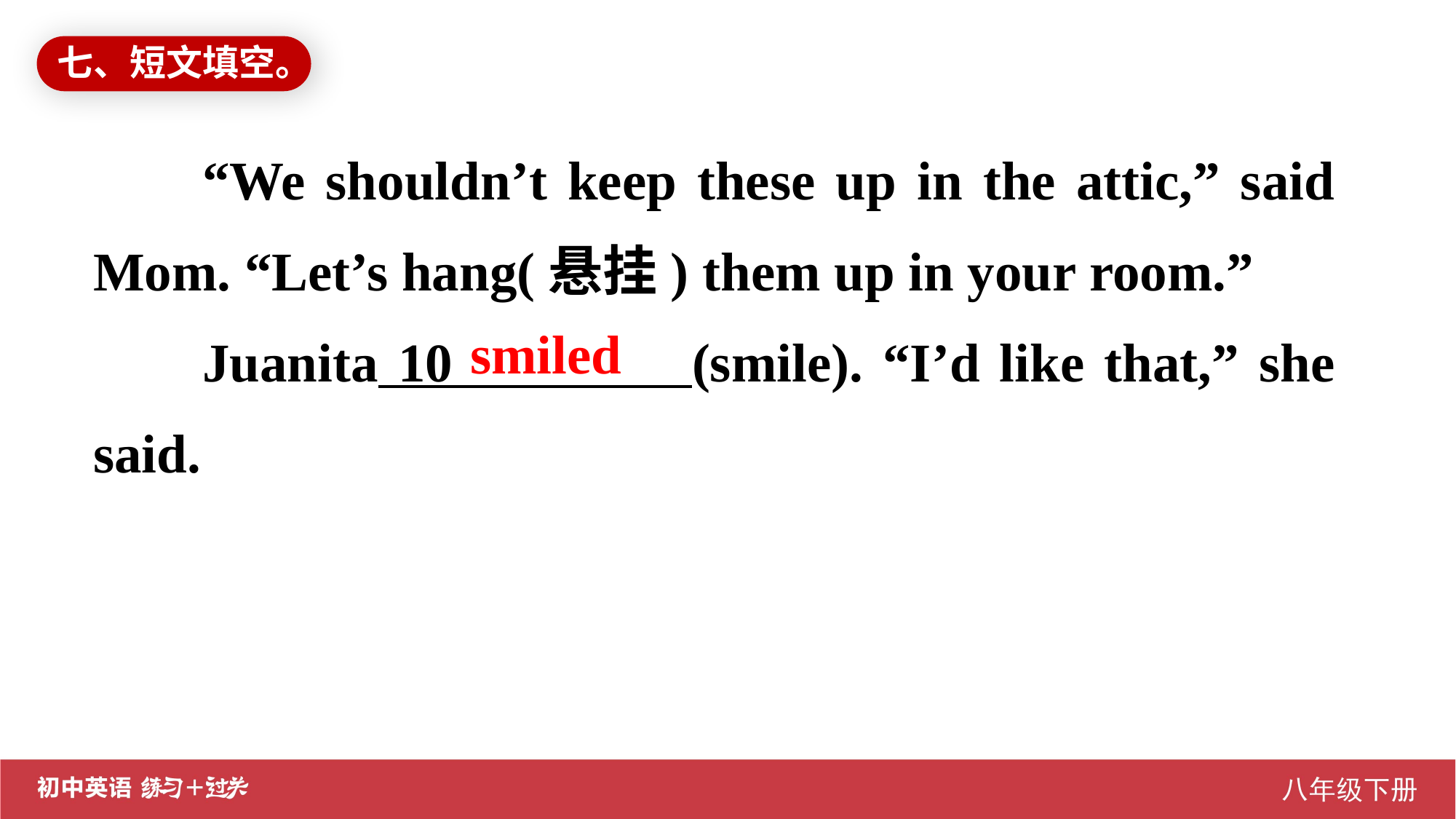

七、短文填空。

	“We shouldn’t keep these up in the attic,” said Mom. “Let’s hang(悬挂) them up in your room.”
	Juanita 10            (smile). “I’d like that,” she said.
smiled